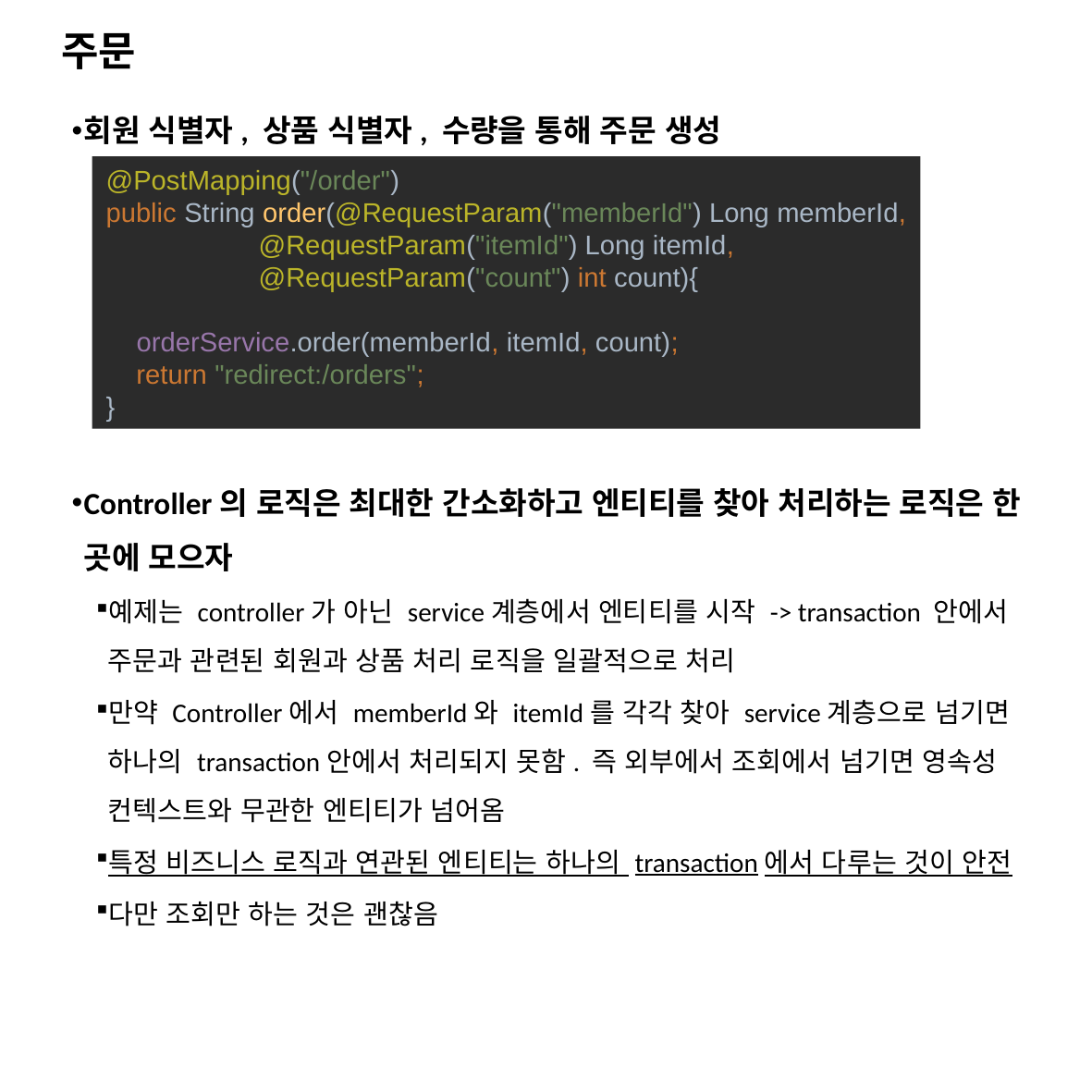

# 주문
회원 식별자, 상품 식별자, 수량을 통해 주문 생성

Controller의 로직은 최대한 간소화하고 엔티티를 찾아 처리하는 로직은 한 곳에 모으자
예제는 controller가 아닌 service계층에서 엔티티를 시작 -> transaction 안에서 주문과 관련된 회원과 상품 처리 로직을 일괄적으로 처리
만약 Controller에서 memberId와 itemId를 각각 찾아 service계층으로 넘기면 하나의 transaction안에서 처리되지 못함. 즉 외부에서 조회에서 넘기면 영속성 컨텍스트와 무관한 엔티티가 넘어옴
특정 비즈니스 로직과 연관된 엔티티는 하나의 transaction에서 다루는 것이 안전
다만 조회만 하는 것은 괜찮음

@PostMapping("/order")
public String order(@RequestParam("memberId") Long memberId,
                    @RequestParam("itemId") Long itemId,
                    @RequestParam("count") int count){
    orderService.order(memberId, itemId, count);
    return "redirect:/orders";
}